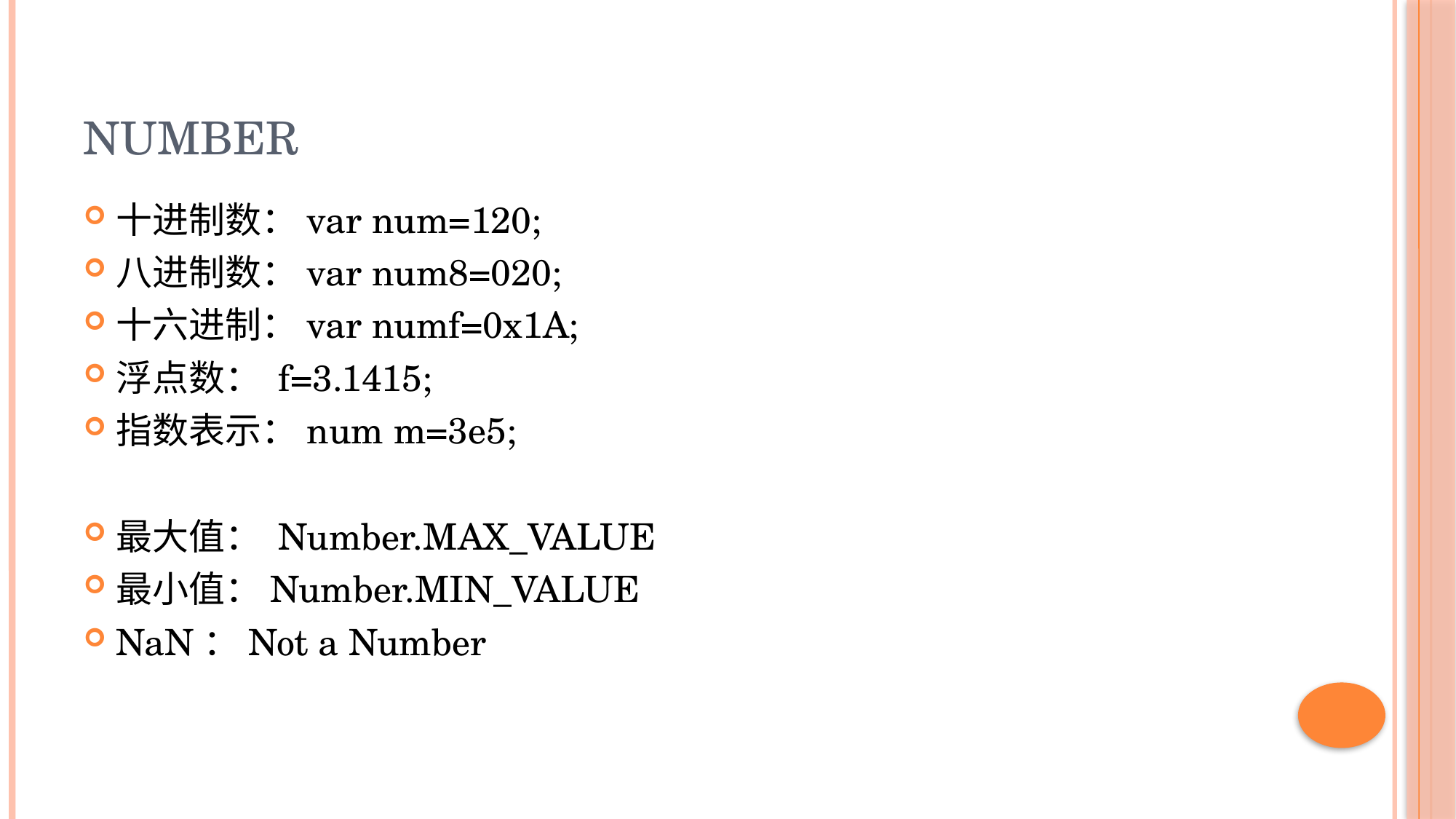

# Number
十进制数：var num=120;
八进制数：var num8=020;
十六进制：var numf=0x1A;
浮点数： f=3.1415;
指数表示：num m=3e5;

最大值： Number.MAX_VALUE
最小值：Number.MIN_VALUE
NaN：Not a Number